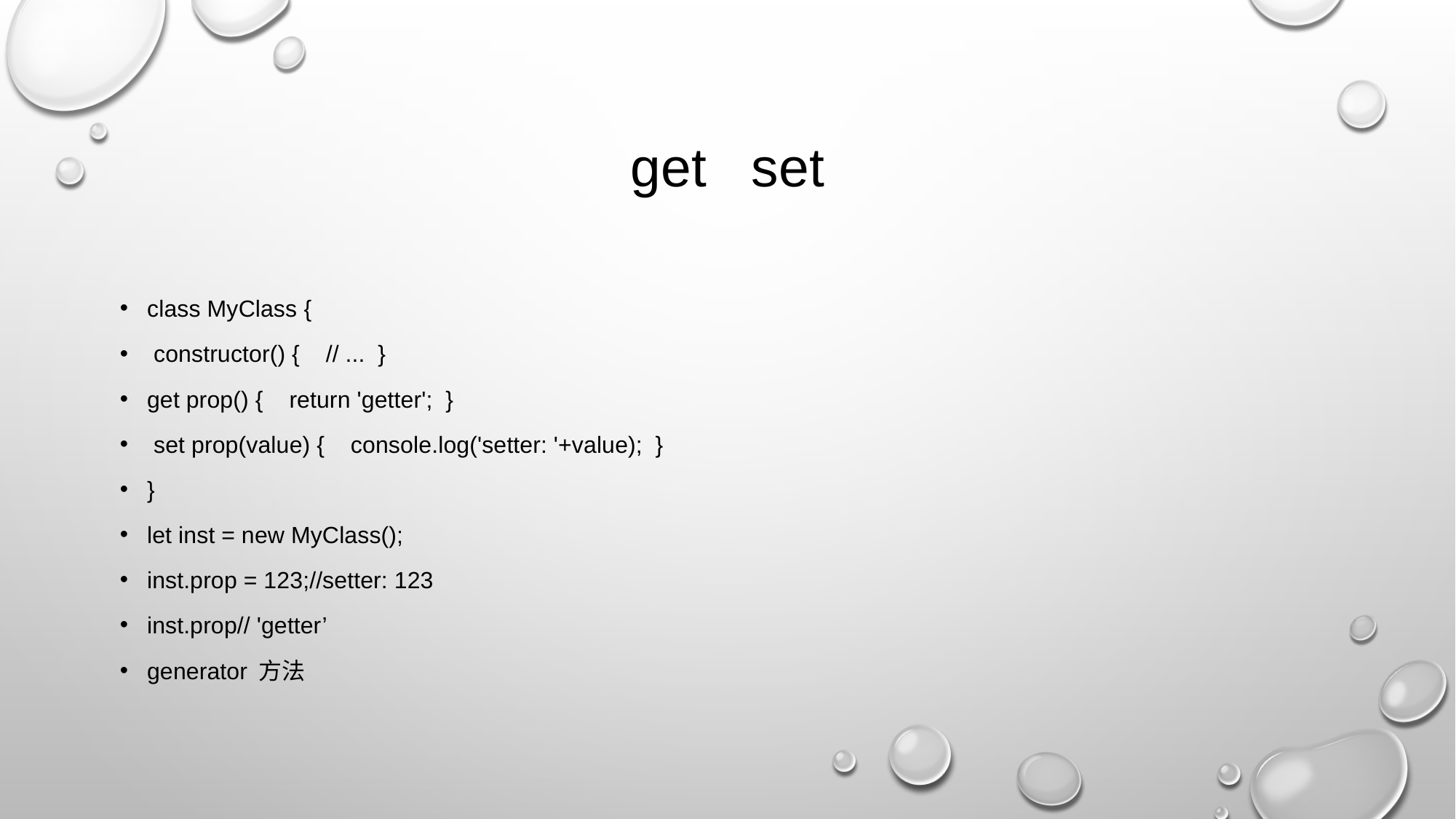

# get   set
class MyClass {
 constructor() {    // ...  }
get prop() {    return 'getter';  }
 set prop(value) {    console.log('setter: '+value);  }
}
let inst = new MyClass();
inst.prop = 123;//setter: 123
inst.prop// 'getter’
generator 方法